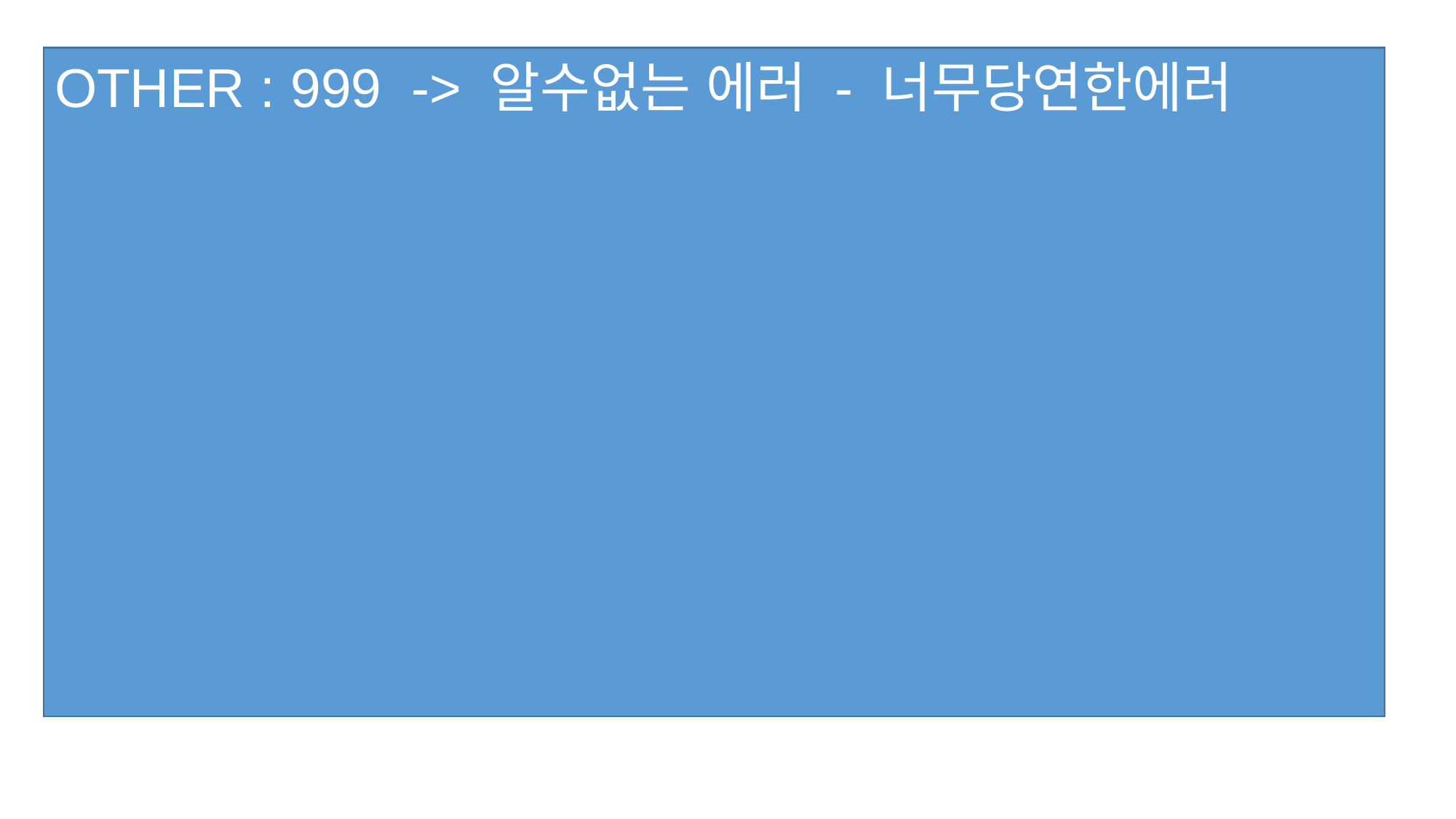

OTHER : 999  -> 알수없는 에러 - 너무당연한에러